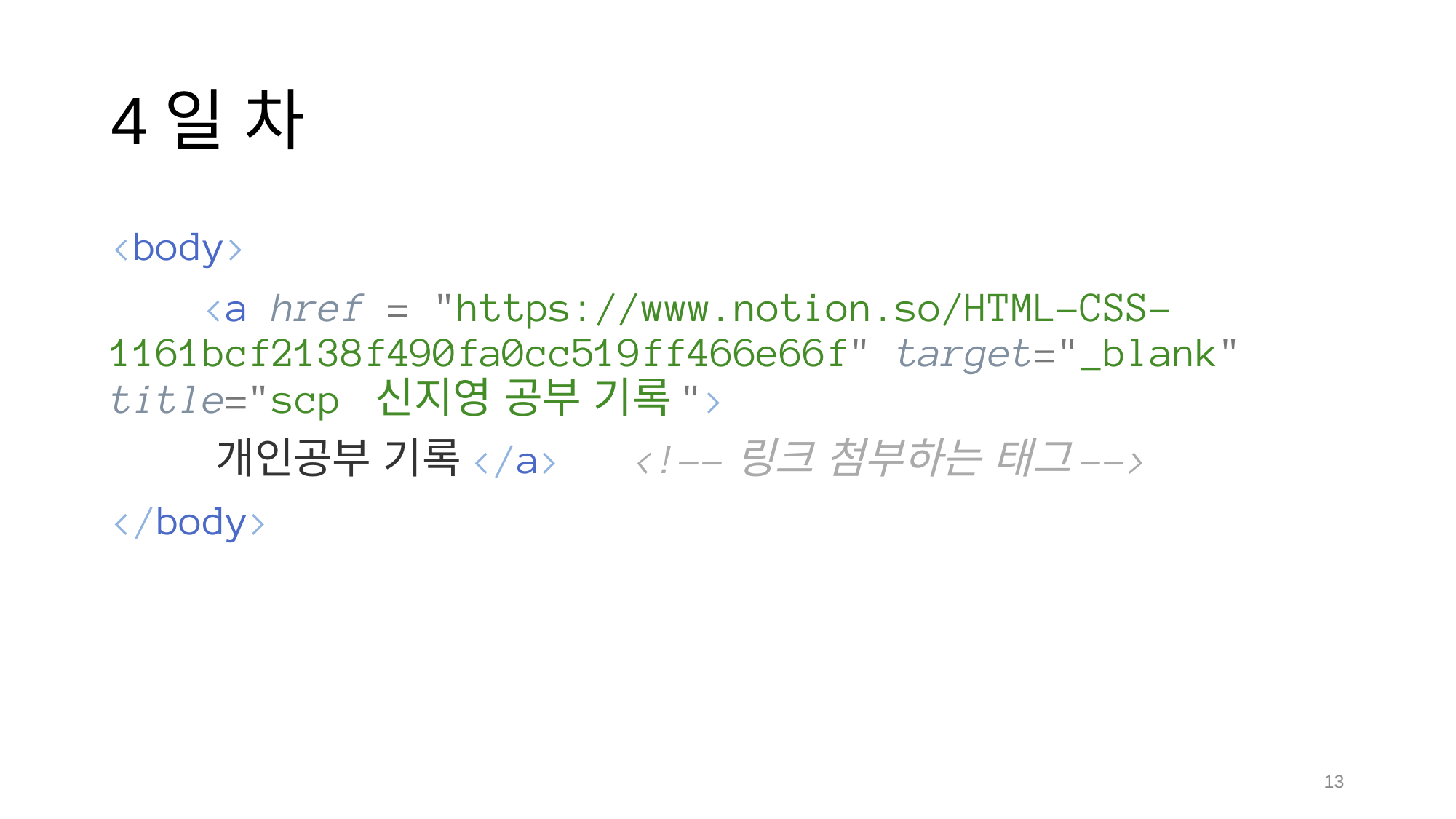

# 4일 차
<body>
    <a href = "https://www.notion.so/HTML-CSS-1161bcf2138f490fa0cc519ff466e66f" target="_blank" title="scp 신지영 공부 기록">
        개인공부 기록</a>   <!--링크 첨부하는 태그-->
</body>

13